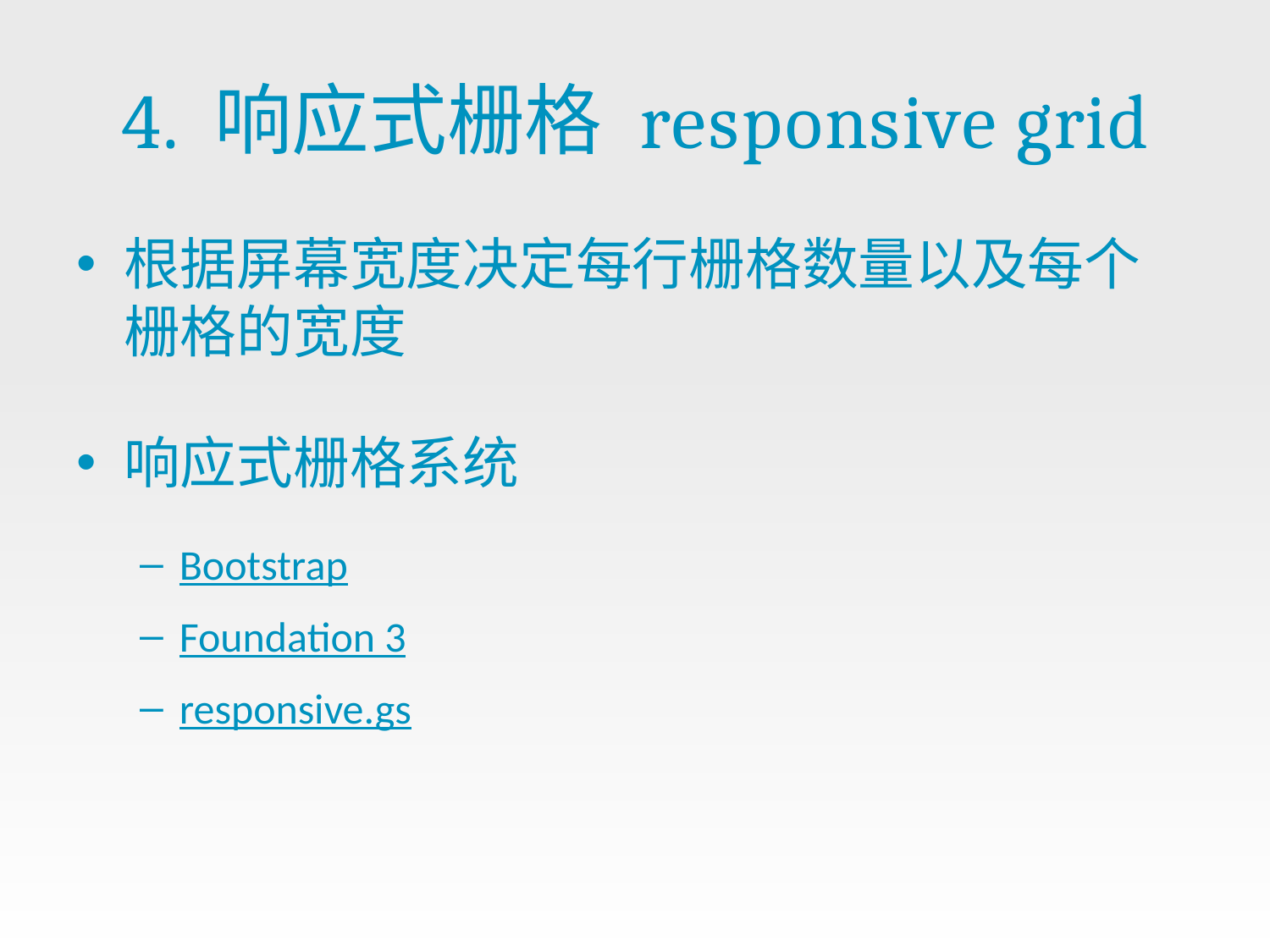

# 4. 响应式栅格 responsive grid
根据屏幕宽度决定每行栅格数量以及每个栅格的宽度
响应式栅格系统
Bootstrap
Foundation 3
responsive.gs